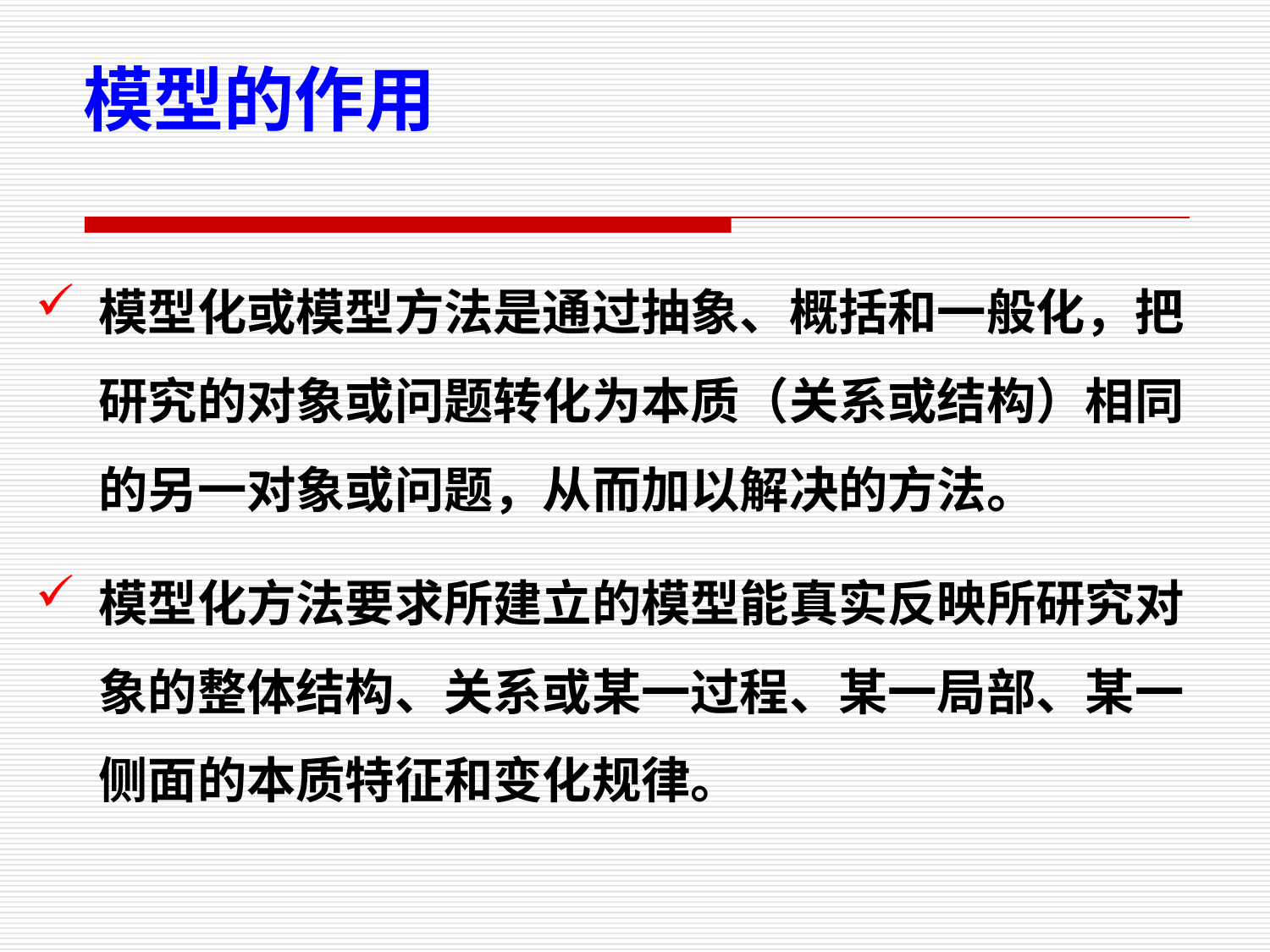

模型的作用
模型化或模型方法是通过抽象、概括和一般化，把研究的对象或问题转化为本质（关系或结构）相同的另一对象或问题，从而加以解决的方法。
模型化方法要求所建立的模型能真实反映所研究对象的整体结构、关系或某一过程、某一局部、某一侧面的本质特征和变化规律。